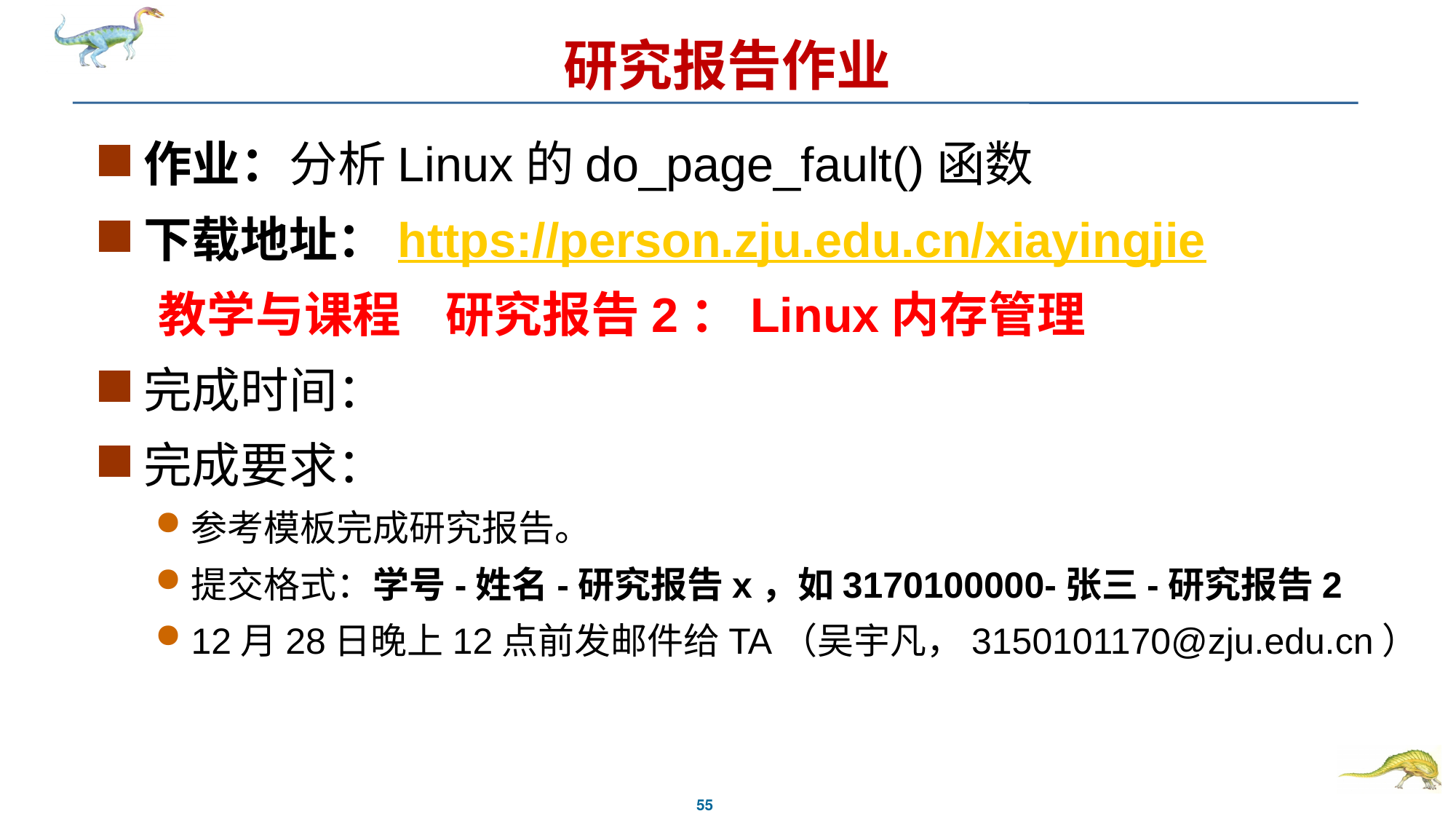

# 研究报告作业
作业：分析Linux的do_page_fault()函数
下载地址：https://person.zju.edu.cn/xiayingjie
    教学与课程    研究报告2：Linux内存管理
完成时间：
完成要求：
参考模板完成研究报告。
提交格式：学号-姓名-研究报告x，如3170100000-张三-研究报告2
12月28日晚上12点前发邮件给TA（吴宇凡，3150101170@zju.edu.cn）